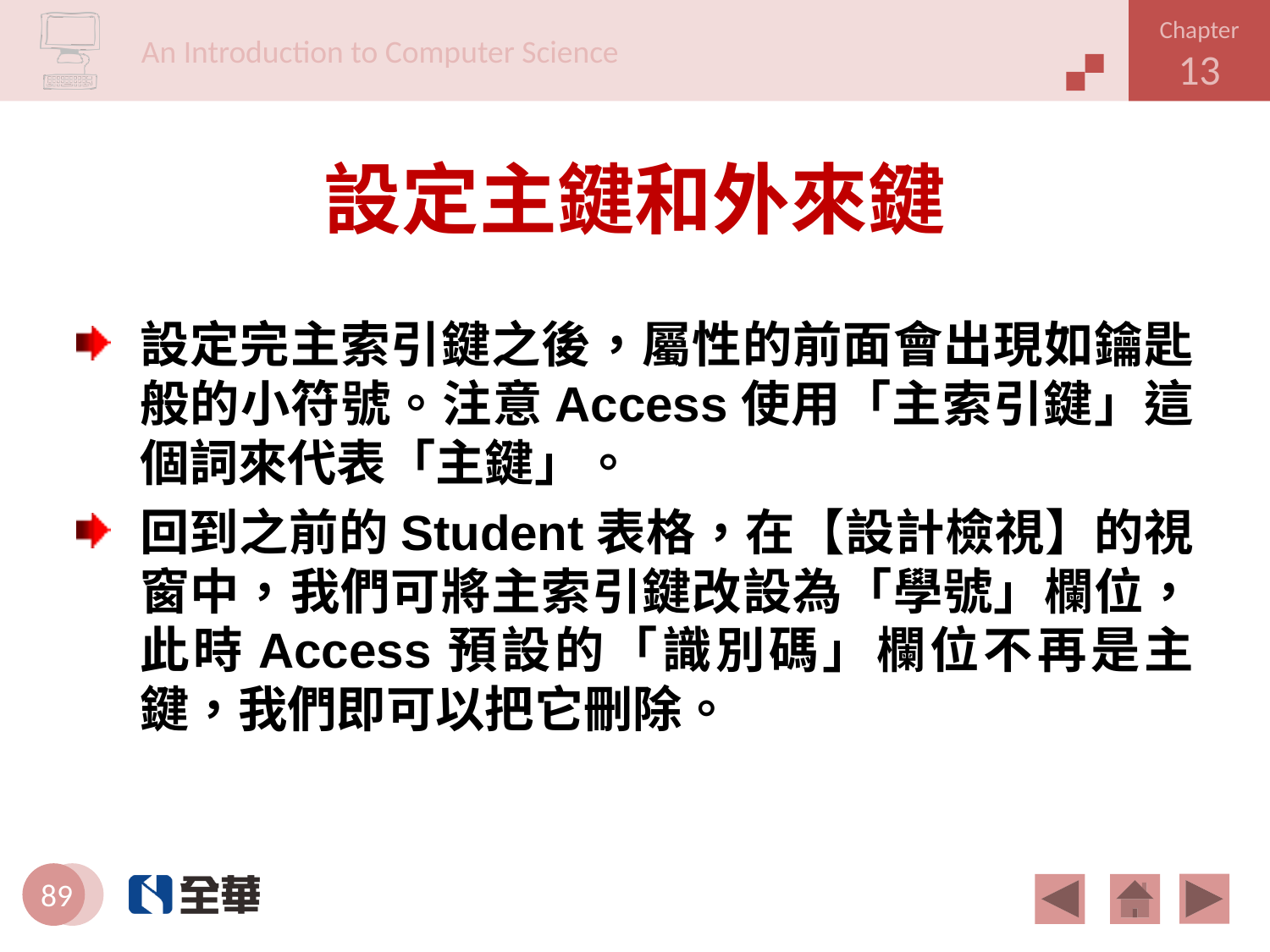

# 設定主鍵和外來鍵
設定完主索引鍵之後，屬性的前面會出現如鑰匙般的小符號。注意Access使用「主索引鍵」這個詞來代表「主鍵」。
回到之前的Student表格，在【設計檢視】的視窗中，我們可將主索引鍵改設為「學號」欄位，此時Access預設的「識別碼」欄位不再是主鍵，我們即可以把它刪除。